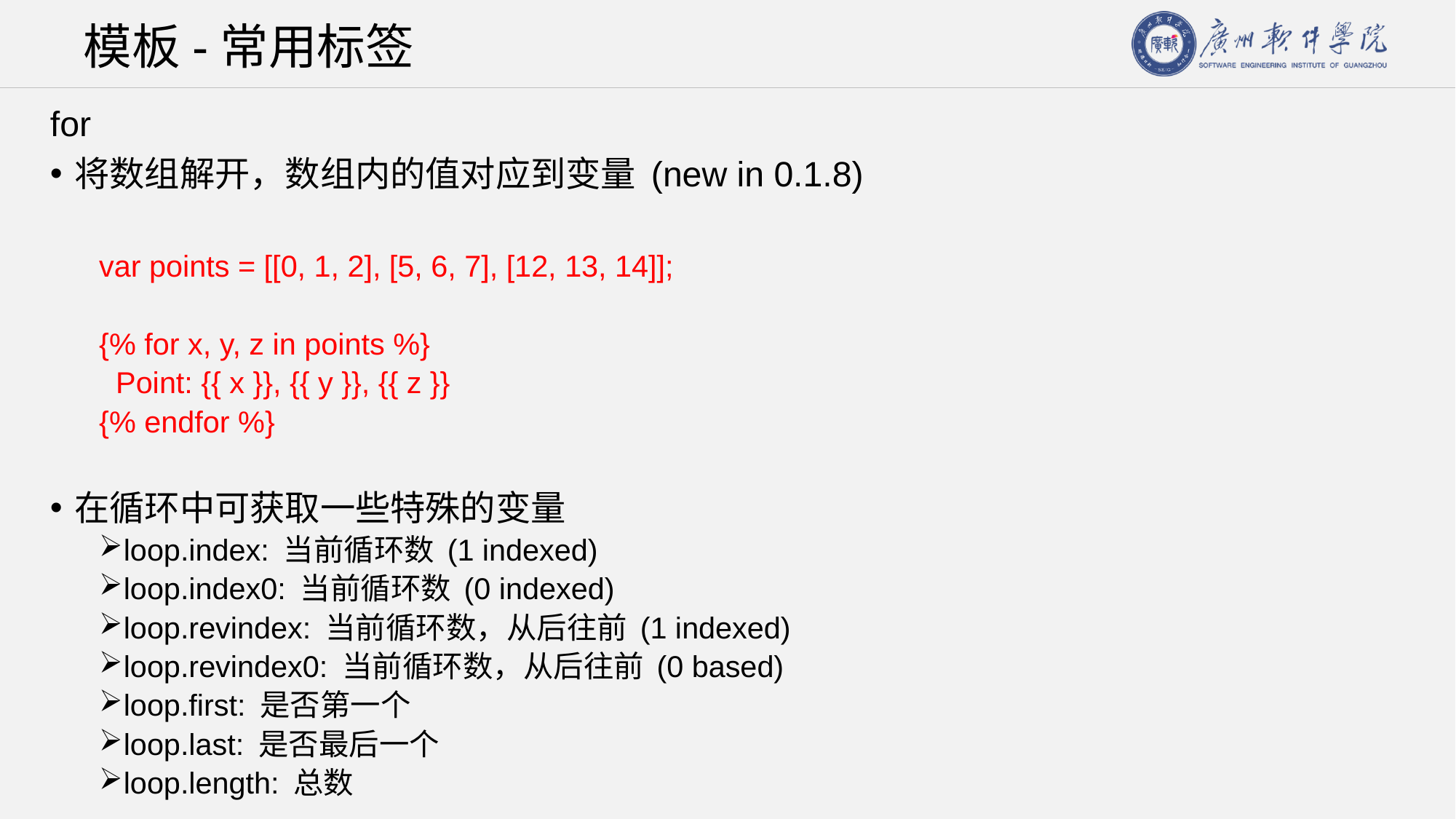

# 模板-常用标签
for
将数组解开，数组内的值对应到变量 (new in 0.1.8)

var points = [[0, 1, 2], [5, 6, 7], [12, 13, 14]];

{% for x, y, z in points %}
  Point: {{ x }}, {{ y }}, {{ z }}
{% endfor %}

在循环中可获取一些特殊的变量
loop.index: 当前循环数 (1 indexed)
loop.index0: 当前循环数 (0 indexed)
loop.revindex: 当前循环数，从后往前 (1 indexed)
loop.revindex0: 当前循环数，从后往前 (0 based)
loop.first: 是否第一个
loop.last: 是否最后一个
loop.length: 总数